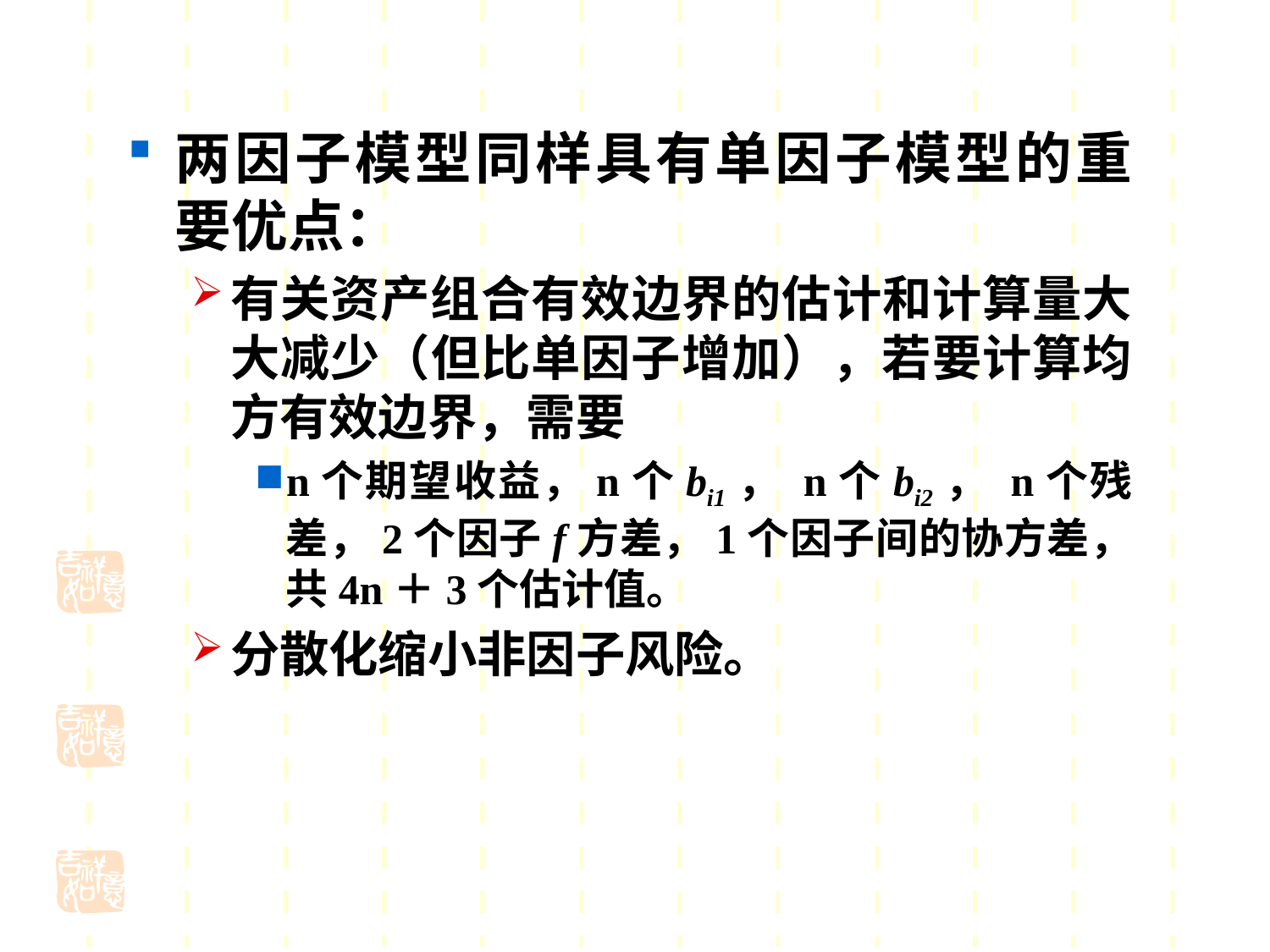

两因子模型同样具有单因子模型的重要优点：
有关资产组合有效边界的估计和计算量大大减少（但比单因子增加），若要计算均方有效边界，需要
n个期望收益，n个bi1， n个bi2， n个残差，2个因子f方差，1个因子间的协方差，共4n＋3个估计值。
分散化缩小非因子风险。